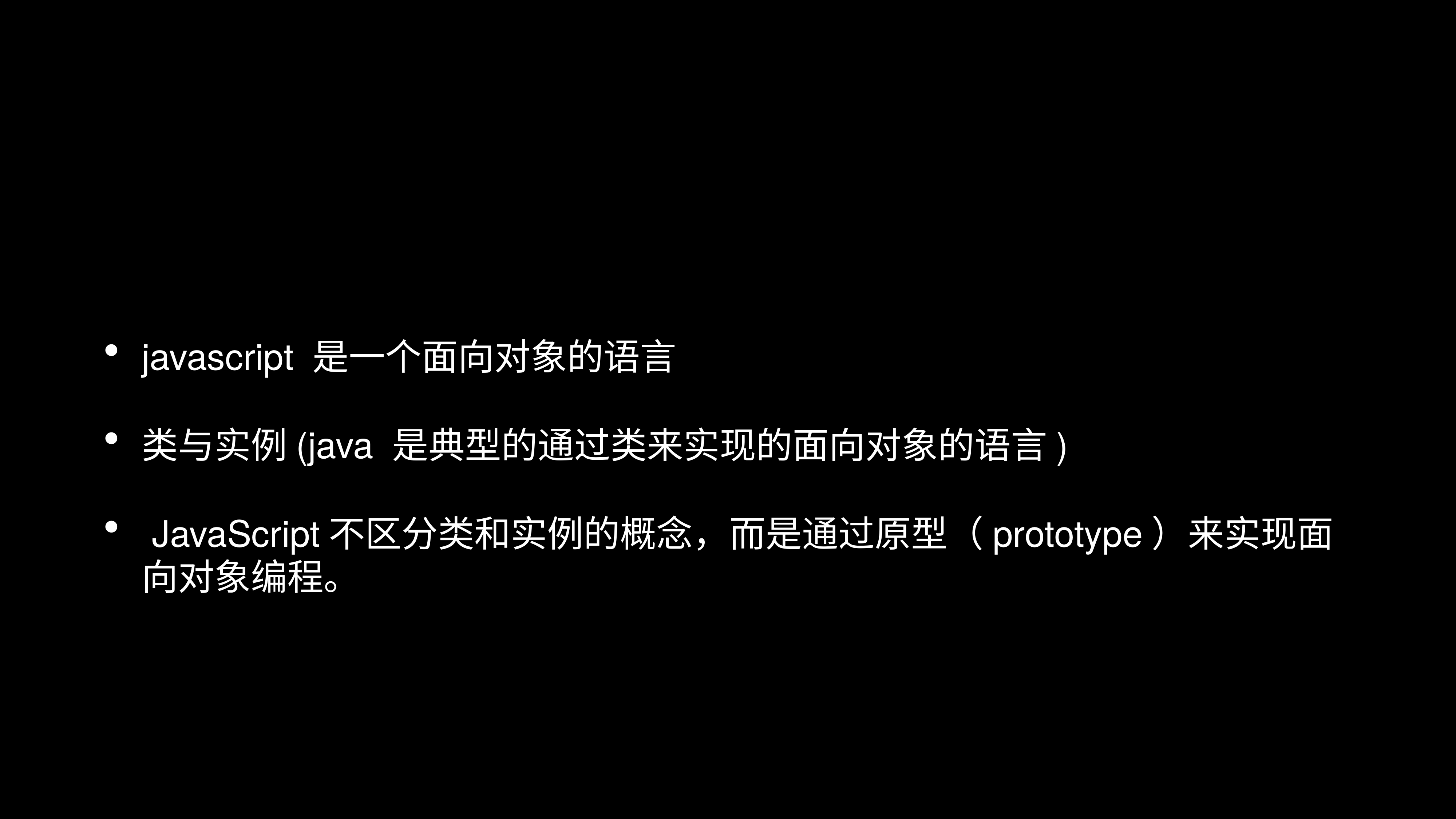

javascript 是一个面向对象的语言
类与实例(java 是典型的通过类来实现的面向对象的语言)
 JavaScript不区分类和实例的概念，而是通过原型（prototype）来实现面向对象编程。